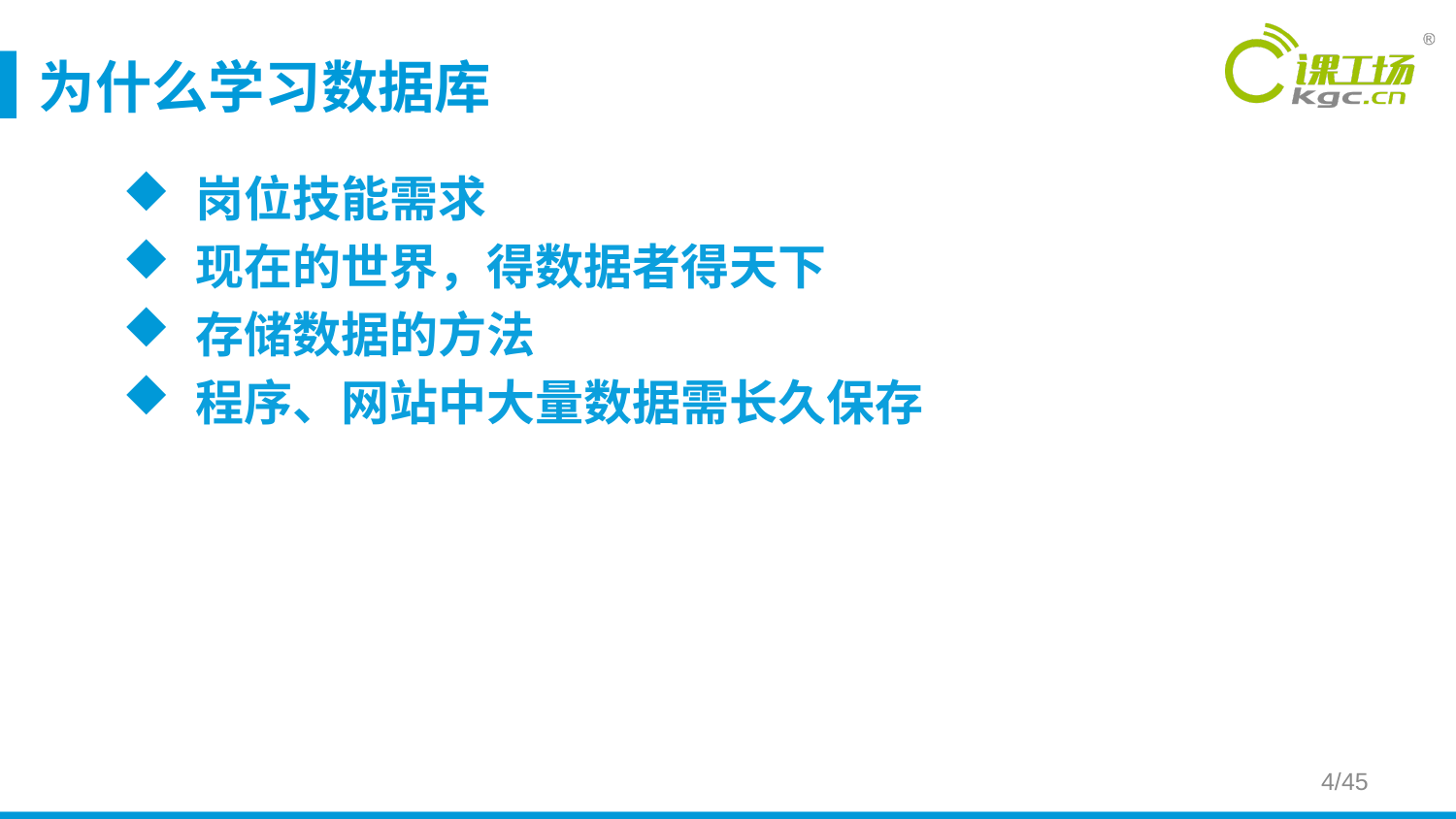

# 为什么学习数据库
岗位技能需求
现在的世界，得数据者得天下
存储数据的方法
程序、网站中大量数据需长久保存
4/45